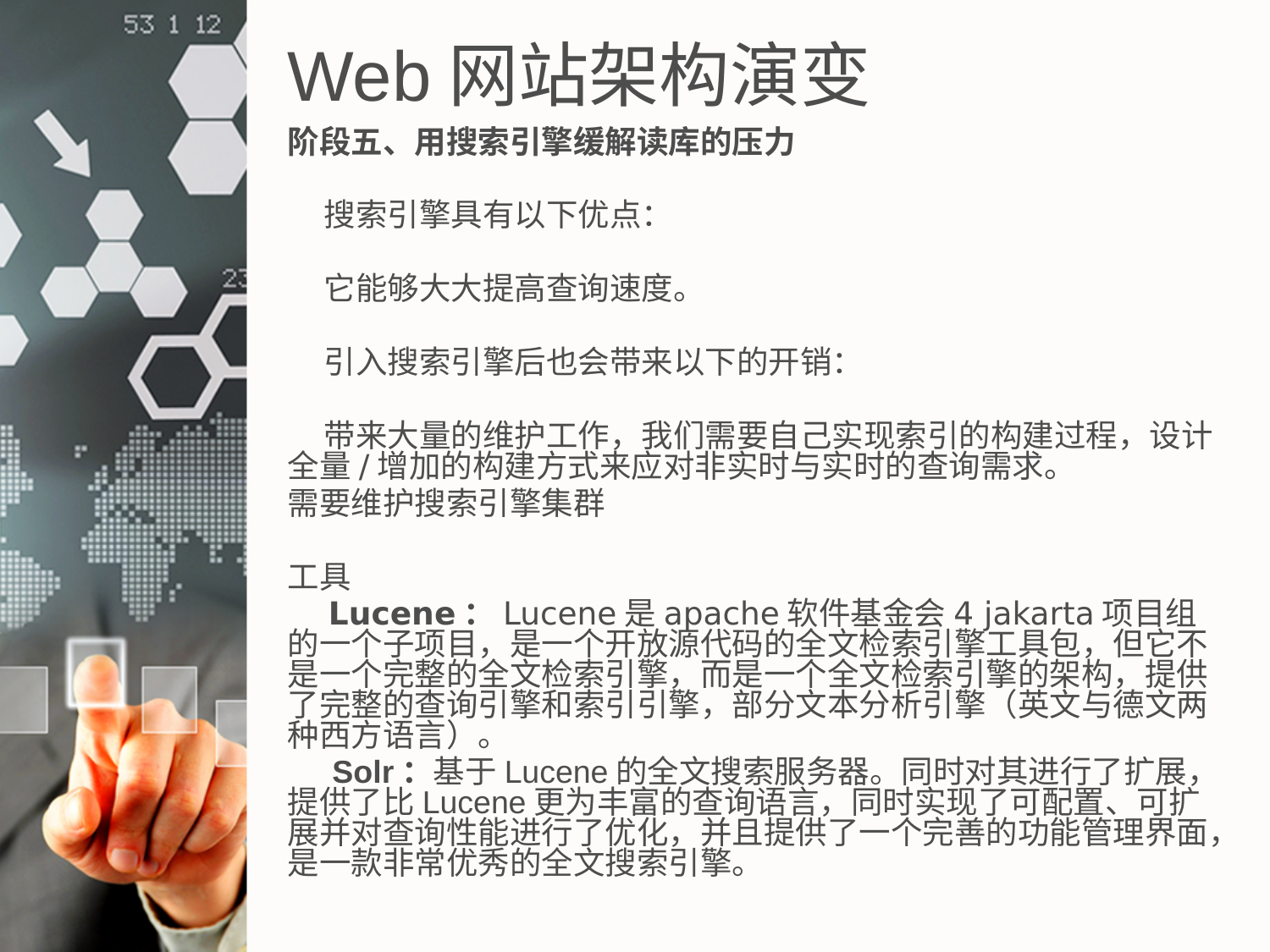

PPT模板下载：www.1ppt.com/moban/     行业PPT模板：www.1ppt.com/hangye/
节日PPT模板：www.1ppt.com/jieri/           PPT素材下载：www.1ppt.com/sucai/
PPT背景图片：www.1ppt.com/beijing/      PPT图表下载：www.1ppt.com/tubiao/
优秀PPT下载：www.1ppt.com/xiazai/        PPT教程： www.1ppt.com/powerpoint/
Word教程： www.1ppt.com/word/              Excel教程：www.1ppt.com/excel/
资料下载：www.1ppt.com/ziliao/                PPT课件下载：www.1ppt.com/kejian/
范文下载：www.1ppt.com/fanwen/             试卷下载：www.1ppt.com/shiti/
教案下载：www.1ppt.com/jiaoan/        PPT论坛：www.1ppt.cn

# Web网站架构演变
阶段五、用搜索引擎缓解读库的压力

    搜索引擎具有以下优点：

    它能够大大提高查询速度。

    引入搜索引擎后也会带来以下的开销：

    带来大量的维护工作，我们需要自己实现索引的构建过程，设计全量/增加的构建方式来应对非实时与实时的查询需求。
需要维护搜索引擎集群

工具
    Lucene：Lucene是apache软件基金会4 jakarta项目组的一个子项目，是一个开放源代码的全文检索引擎工具包，但它不是一个完整的全文检索引擎，而是一个全文检索引擎的架构，提供了完整的查询引擎和索引引擎，部分文本分析引擎（英文与德文两种西方语言）。
     Solr：基于Lucene的全文搜索服务器。同时对其进行了扩展，提供了比Lucene更为丰富的查询语言，同时实现了可配置、可扩展并对查询性能进行了优化，并且提供了一个完善的功能管理界面，是一款非常优秀的全文搜索引擎。